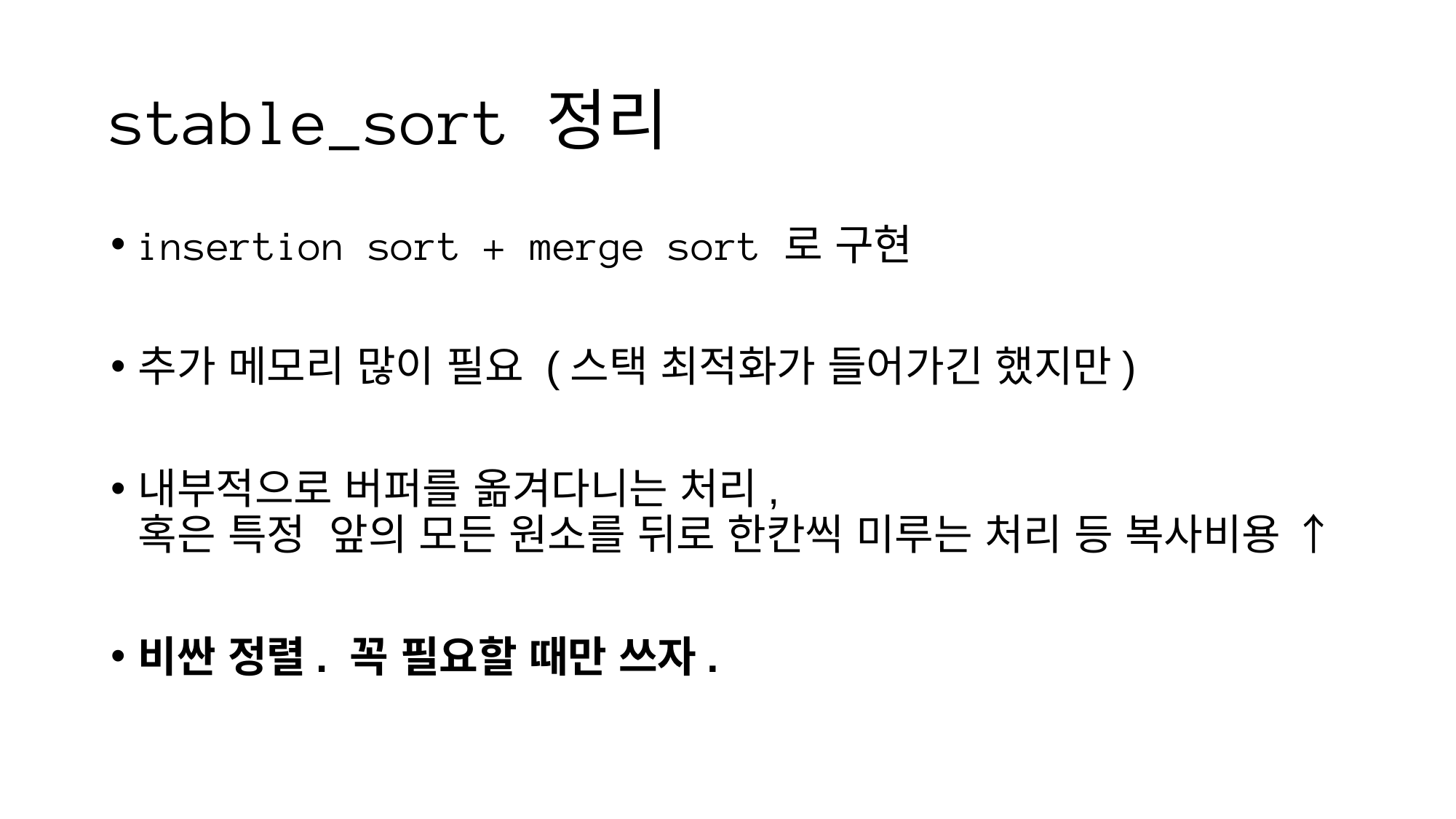

# stable_sort 정리
insertion sort + merge sort 로 구현

추가 메모리 많이 필요 (스택 최적화가 들어가긴 했지만)

내부적으로 버퍼를 옮겨다니는 처리,
혹은 특정  앞의 모든 원소를 뒤로 한칸씩 미루는 처리 등 복사비용 ↑

비싼 정렬. 꼭 필요할 때만 쓰자.